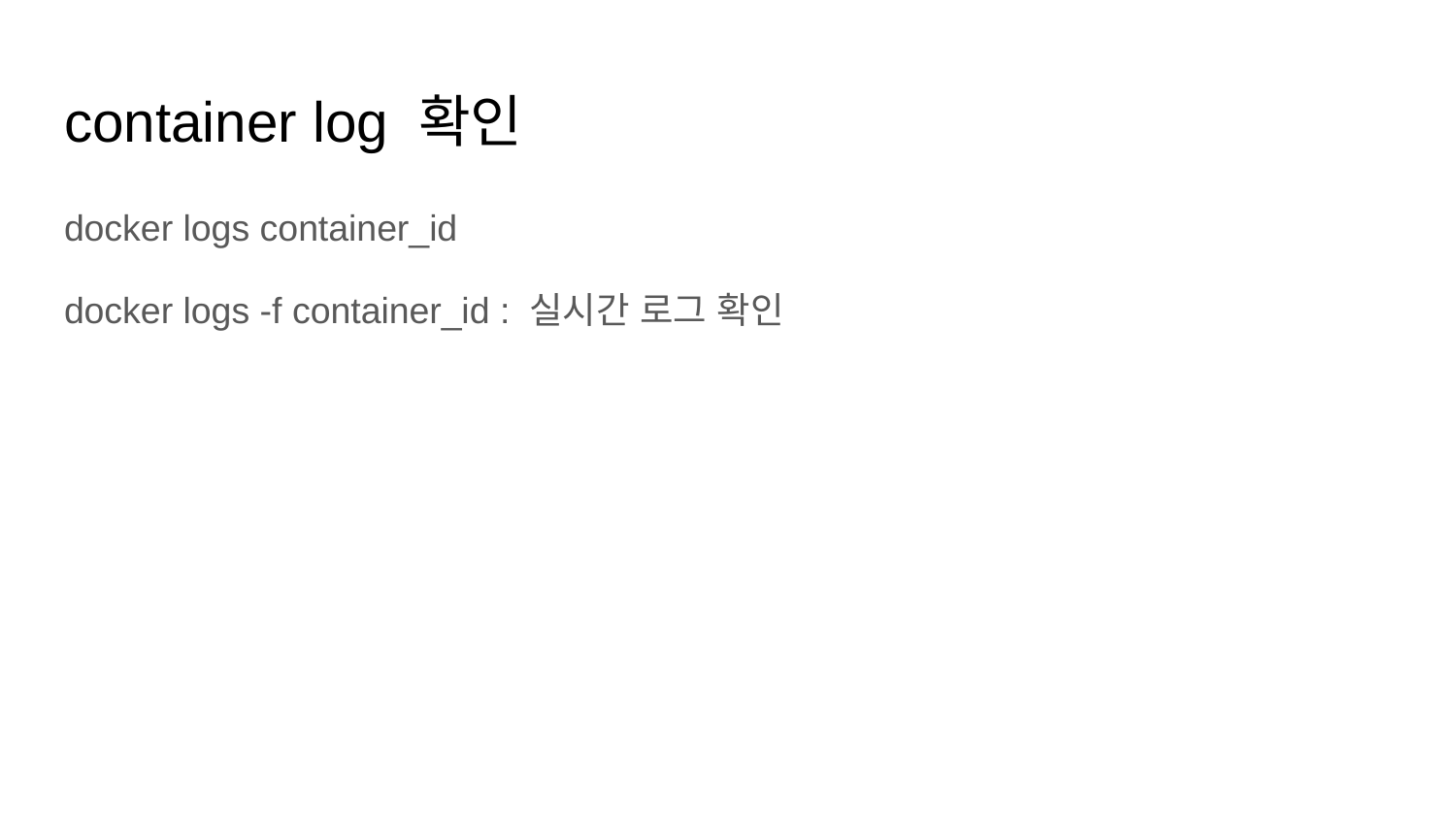

# container log 확인
docker logs container_id
docker logs -f container_id : 실시간 로그 확인